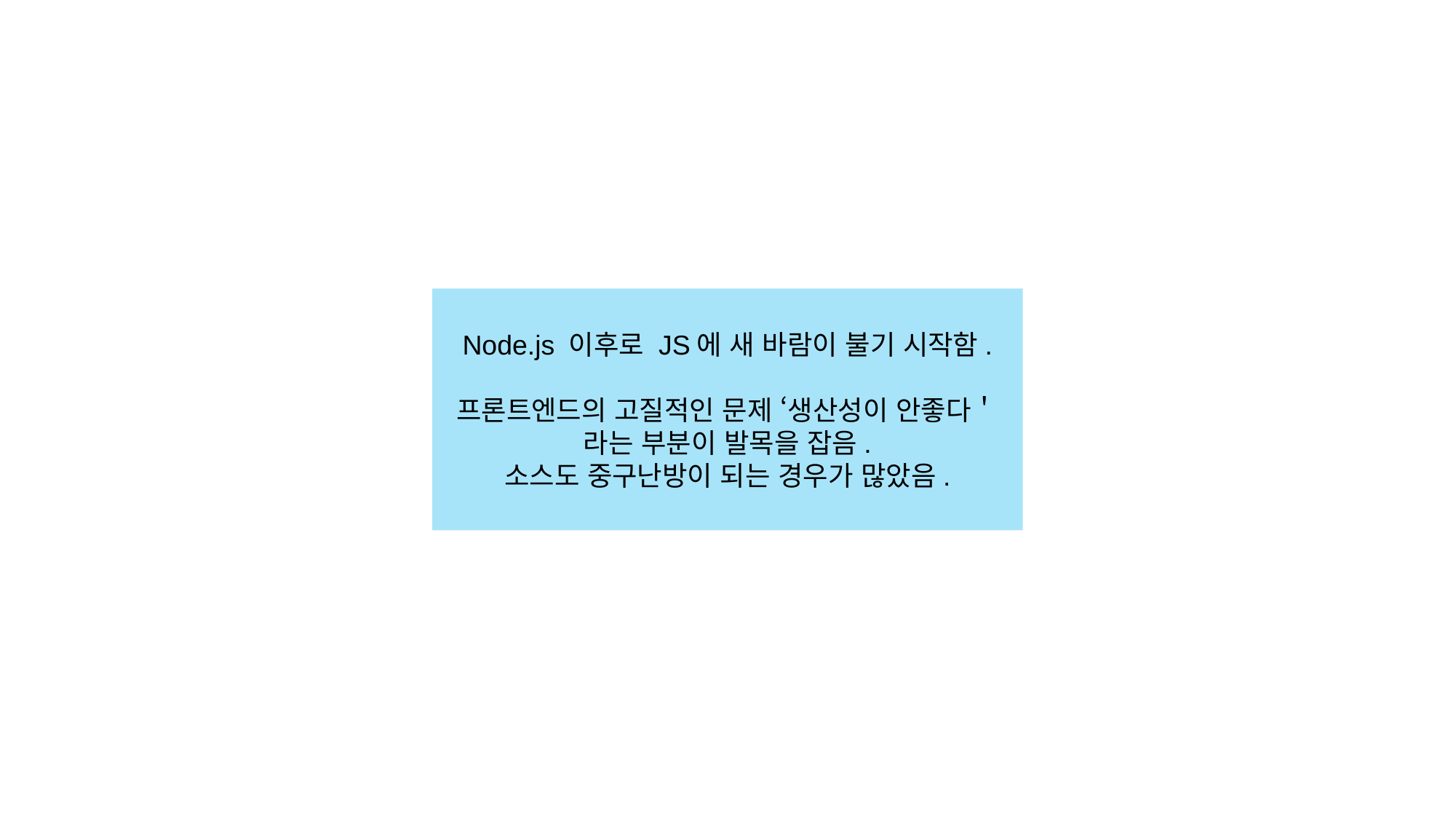

Node.js 이후로 JS에 새 바람이 불기 시작함.

프론트엔드의 고질적인 문제 ‘생산성이 안좋다＇라는 부분이 발목을 잡음.
소스도 중구난방이 되는 경우가 많았음.